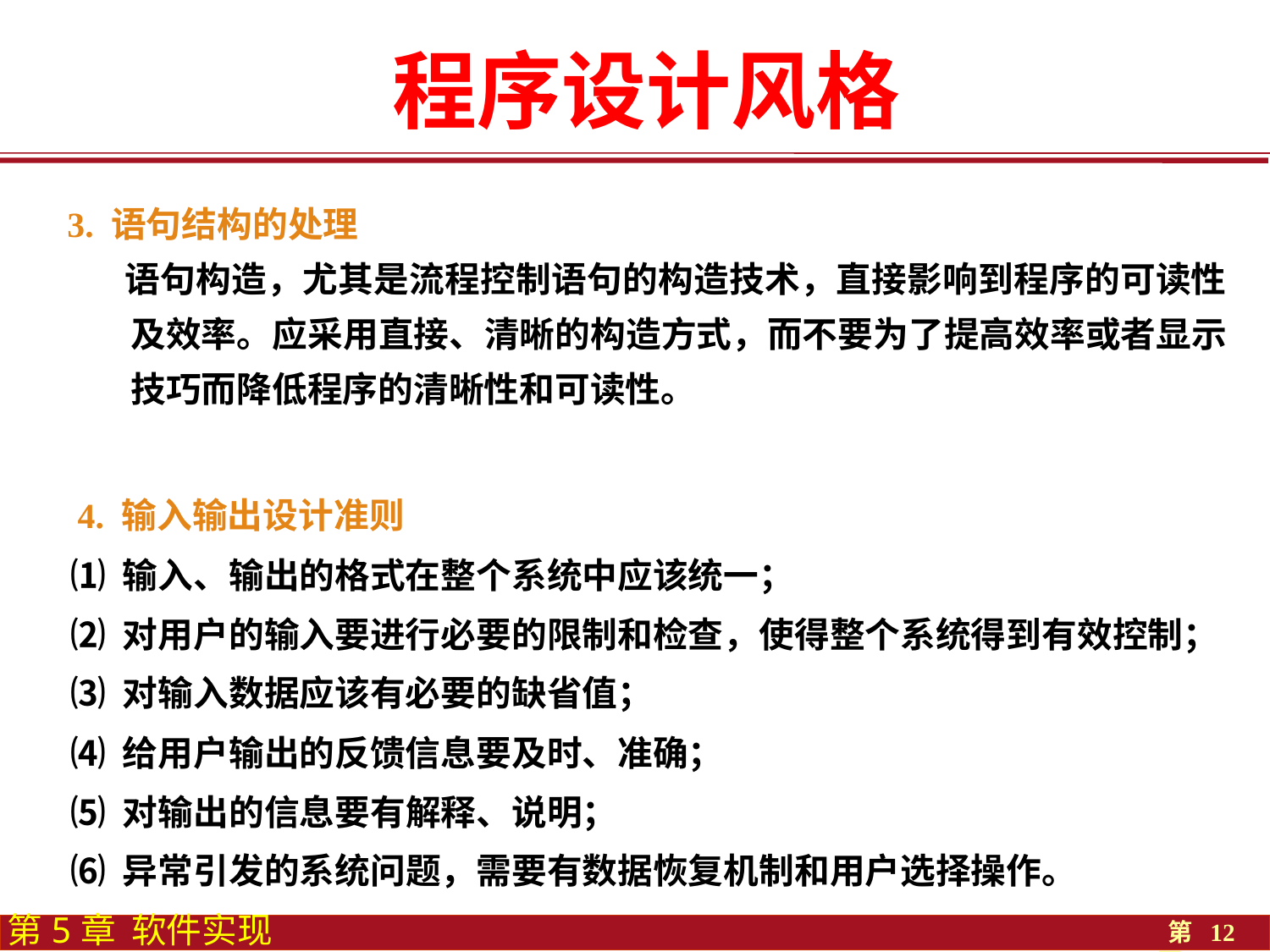

程序设计风格
3. 语句结构的处理
      语句构造，尤其是流程控制语句的构造技术，直接影响到程序的可读性及效率。应采用直接、清晰的构造方式，而不要为了提高效率或者显示技巧而降低程序的清晰性和可读性。
    4. 输入输出设计准则
    ⑴ 输入、输出的格式在整个系统中应该统一；
    ⑵ 对用户的输入要进行必要的限制和检查，使得整个系统得到有效控制；
    ⑶ 对输入数据应该有必要的缺省值；
    ⑷ 给用户输出的反馈信息要及时、准确；
    ⑸ 对输出的信息要有解释、说明；
    ⑹ 异常引发的系统问题，需要有数据恢复机制和用户选择操作。